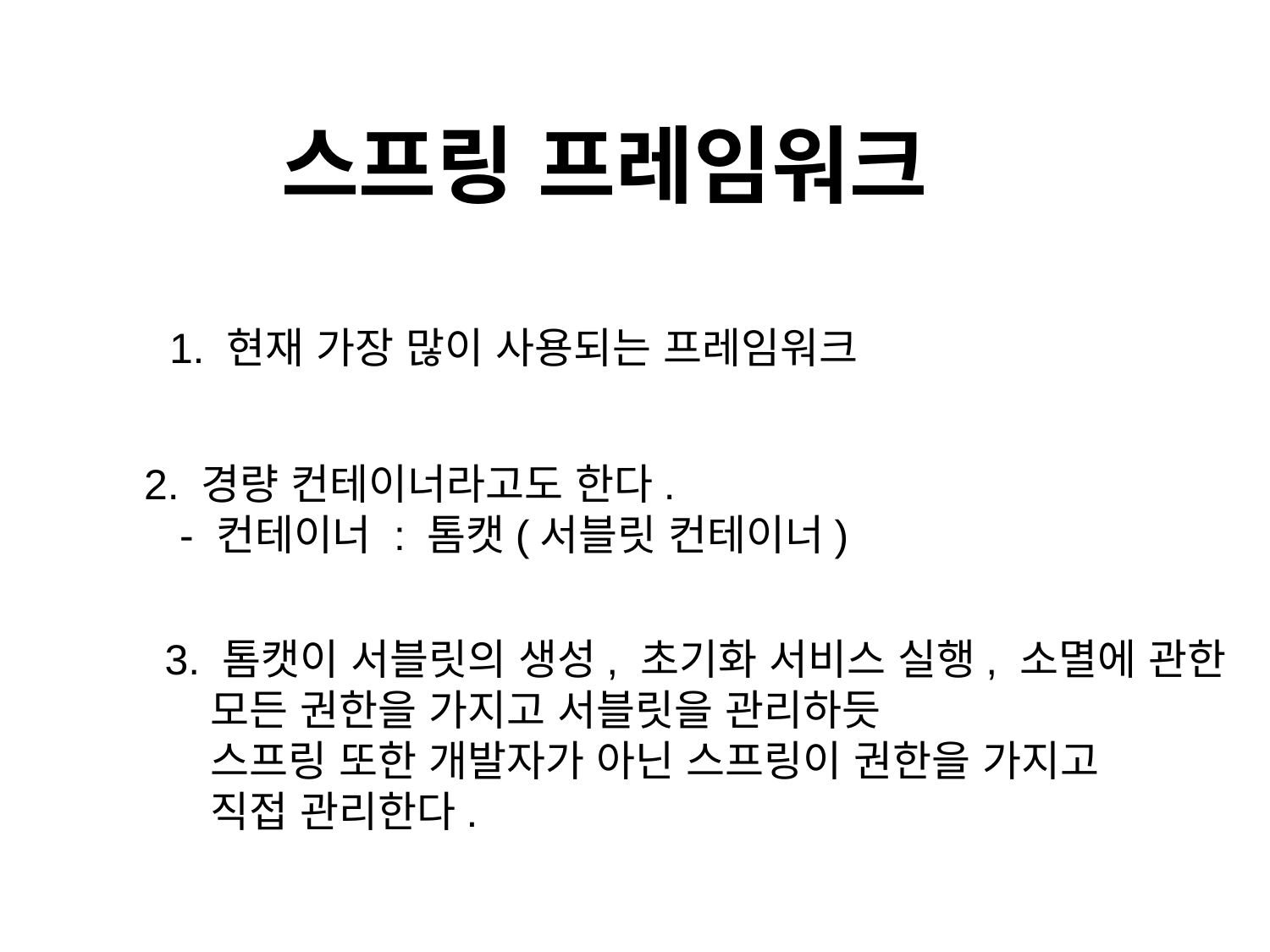

스프링 프레임워크
1. 현재 가장 많이 사용되는 프레임워크
2. 경량 컨테이너라고도 한다.
   - 컨테이너 : 톰캣(서블릿 컨테이너)
3. 톰캣이 서블릿의 생성, 초기화 서비스 실행, 소멸에 관한
   모든 권한을 가지고 서블릿을 관리하듯
   스프링 또한 개발자가 아닌 스프링이 권한을 가지고
   직접 관리한다.